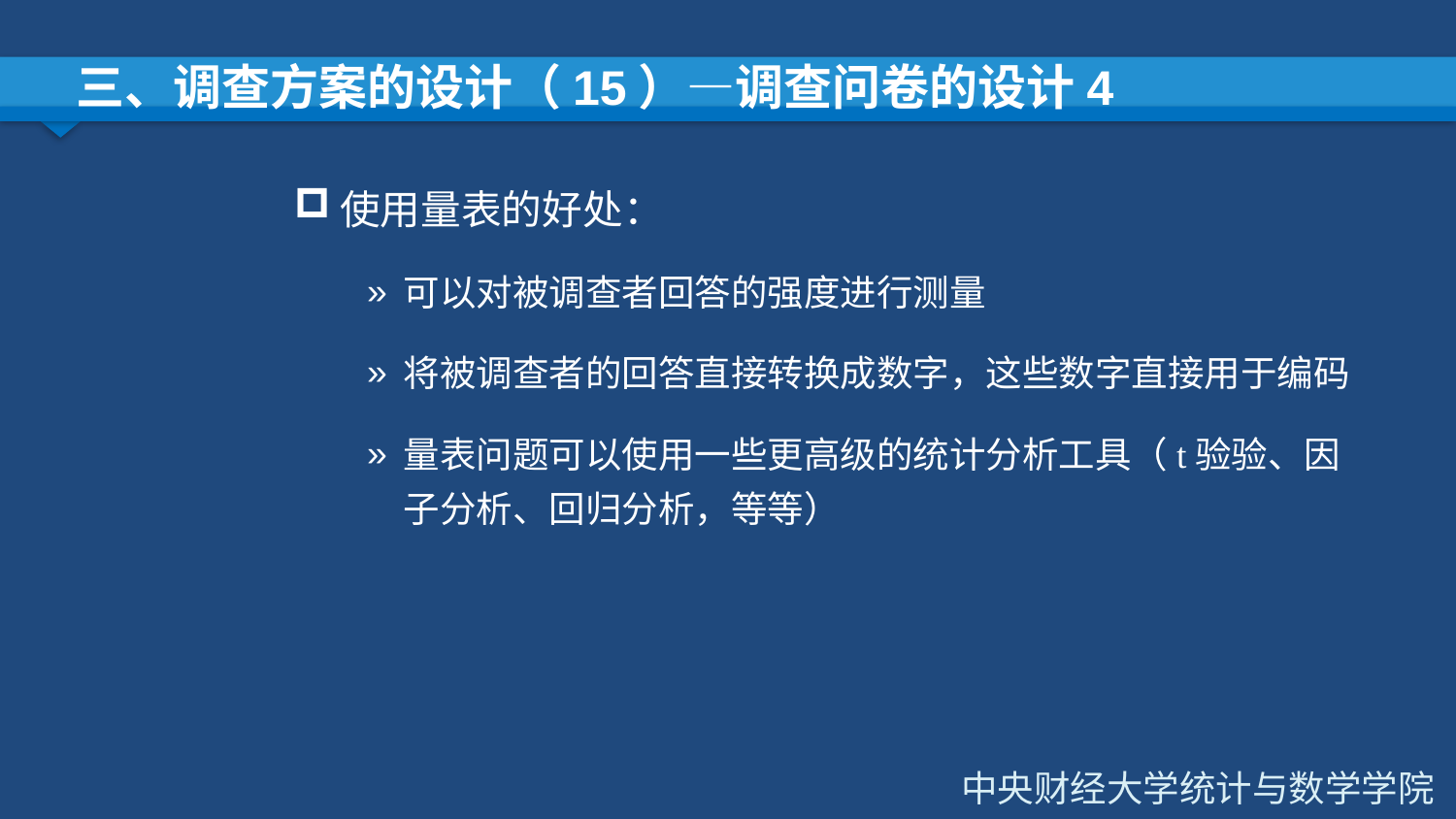

# 三、调查方案的设计（15）—调查问卷的设计4
使用量表的好处：
可以对被调查者回答的强度进行测量
将被调查者的回答直接转换成数字，这些数字直接用于编码
量表问题可以使用一些更高级的统计分析工具（t验验、因子分析、回归分析，等等）